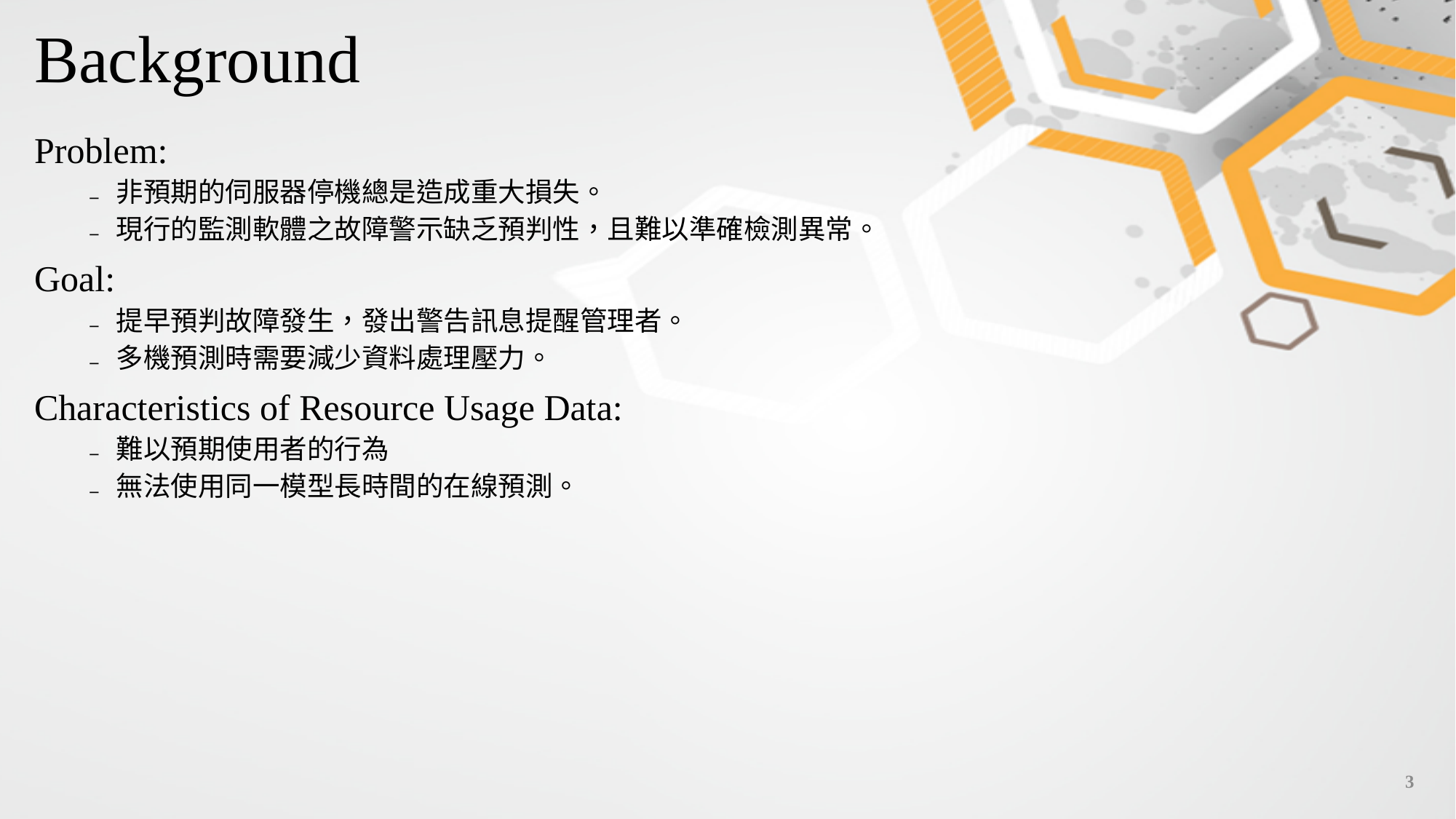

# Background
Problem:
非預期的伺服器停機總是造成重大損失。
現行的監測軟體之故障警示缺乏預判性，且難以準確檢測異常。
Goal:
提早預判故障發生，發出警告訊息提醒管理者。
多機預測時需要減少資料處理壓力。
Characteristics of Resource Usage Data:
難以預期使用者的行為
無法使用同一模型長時間的在線預測。

3